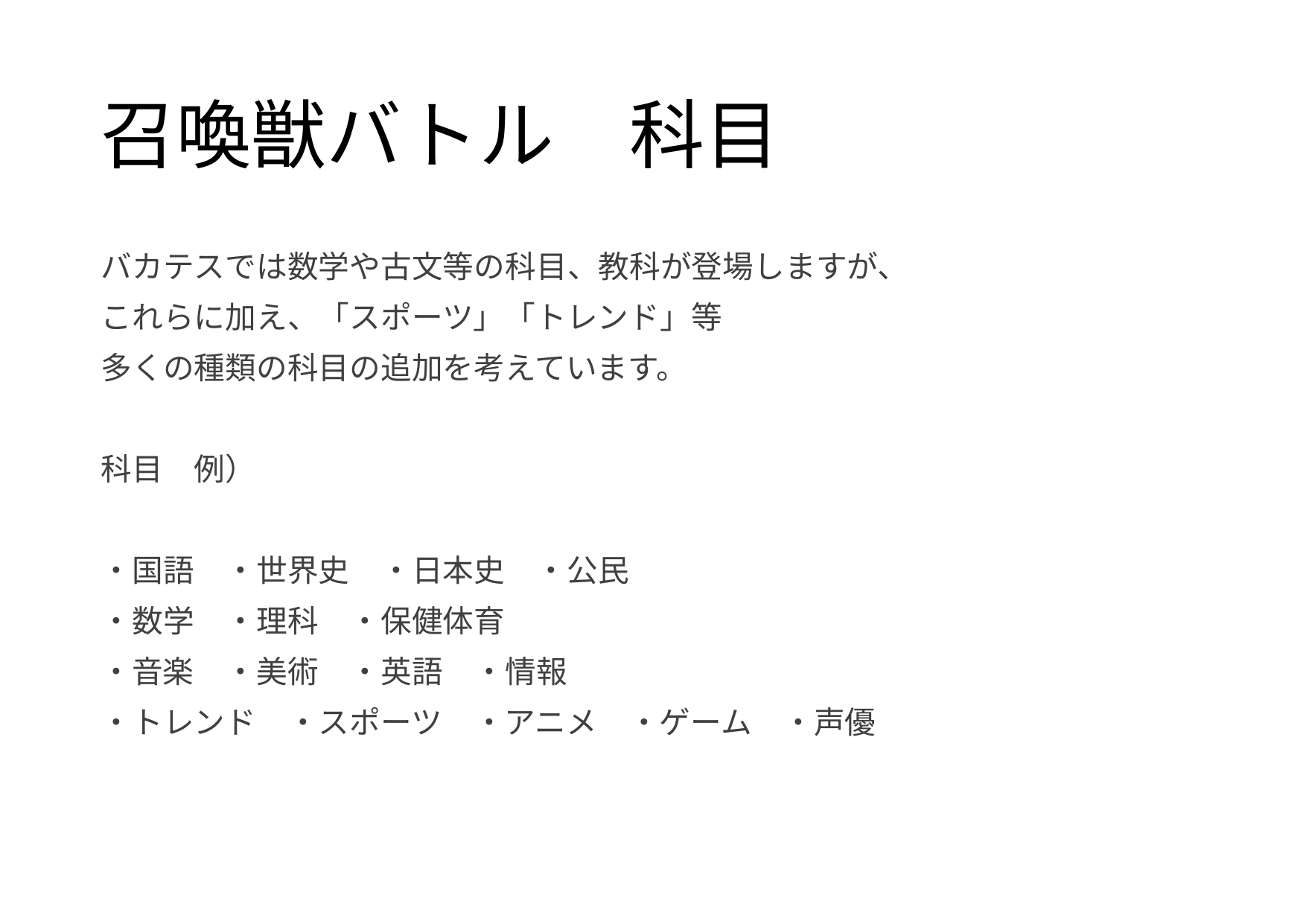

# 召喚獣バトル　科目
バカテスでは数学や古文等の科目、教科が登場しますが、
これらに加え、「スポーツ」「トレンド」等
多くの種類の科目の追加を考えています。

科目　例）

・国語　・世界史　・日本史　・公民
・数学　・理科　・保健体育
・音楽　・美術　・英語　・情報
・トレンド　・スポーツ　・アニメ　・ゲーム　・声優